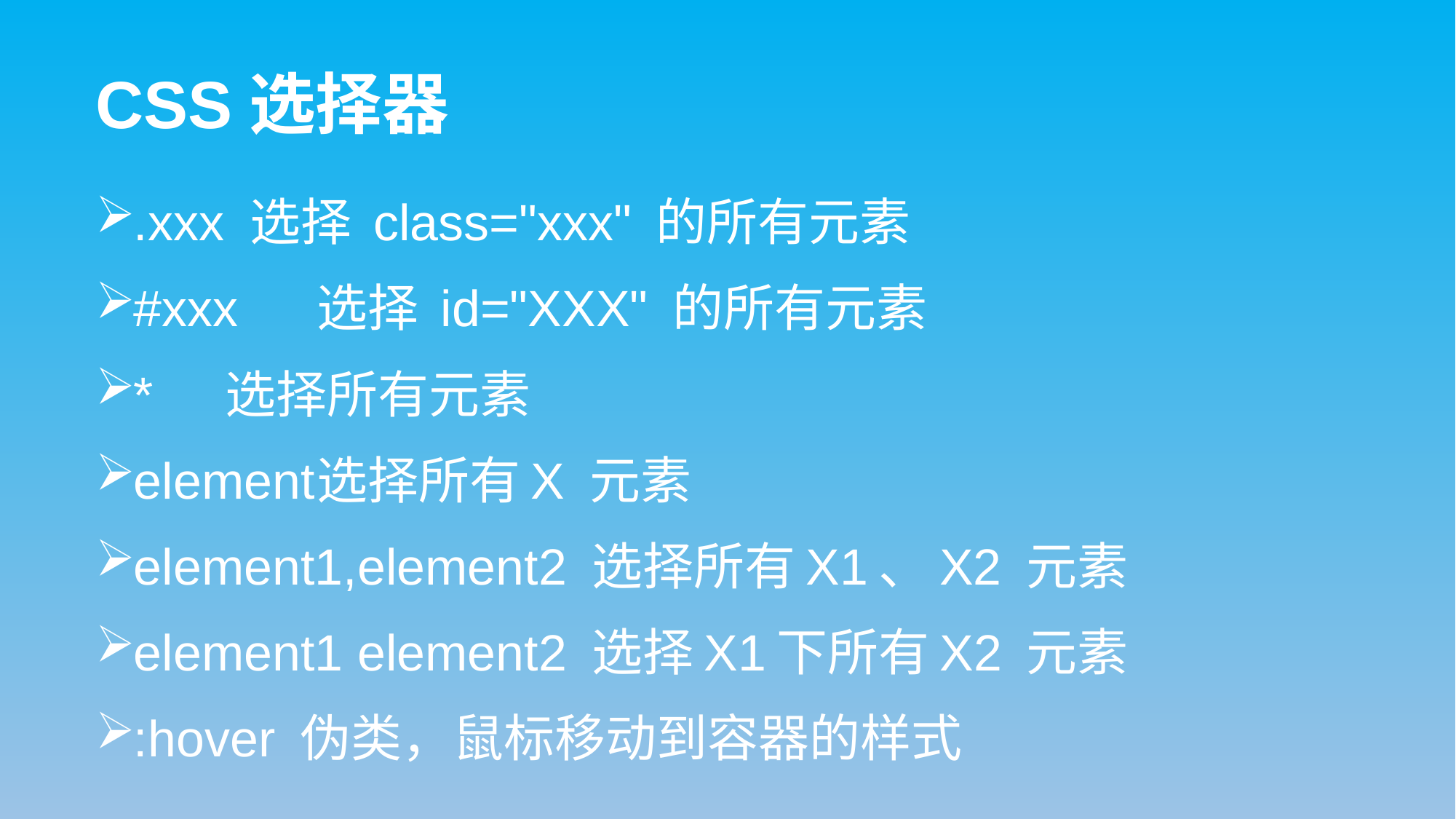

# CSS选择器
.xxx	 选择 class="xxx" 的所有元素
#xxx	选择 id="XXX" 的所有元素
*	选择所有元素
element	选择所有X 元素
element1,element2 选择所有X1、X2 元素
element1 element2 选择X1下所有X2 元素
:hover 伪类，鼠标移动到容器的样式